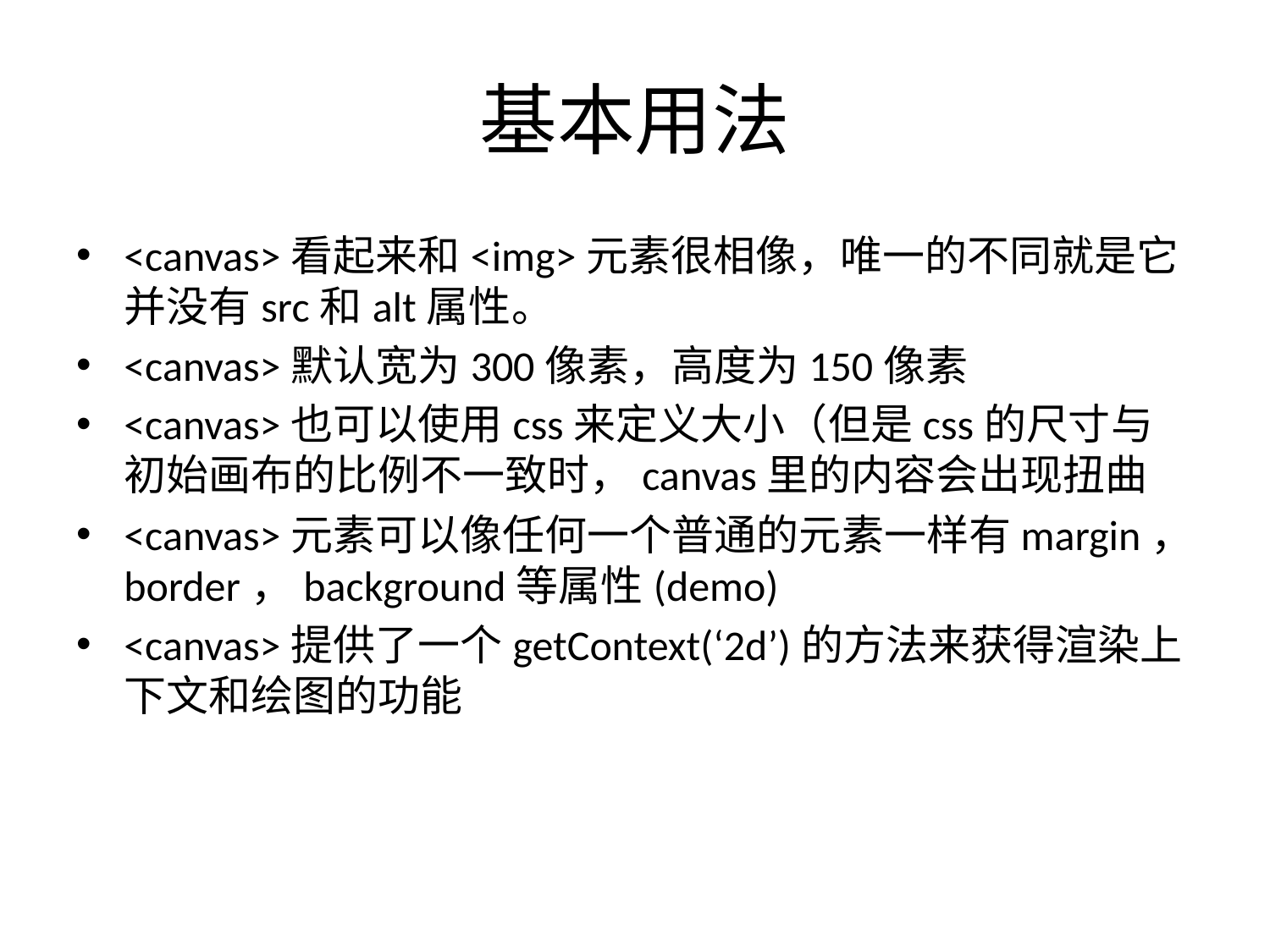

# 基本用法
<canvas>看起来和<img>元素很相像，唯一的不同就是它并没有src和alt属性。
<canvas>默认宽为300像素，高度为150像素
<canvas>也可以使用css来定义大小（但是css的尺寸与初始画布的比例不一致时，canvas里的内容会出现扭曲
<canvas>元素可以像任何一个普通的元素一样有margin，border，background等属性(demo)
<canvas>提供了一个getContext(‘2d’)的方法来获得渲染上下文和绘图的功能